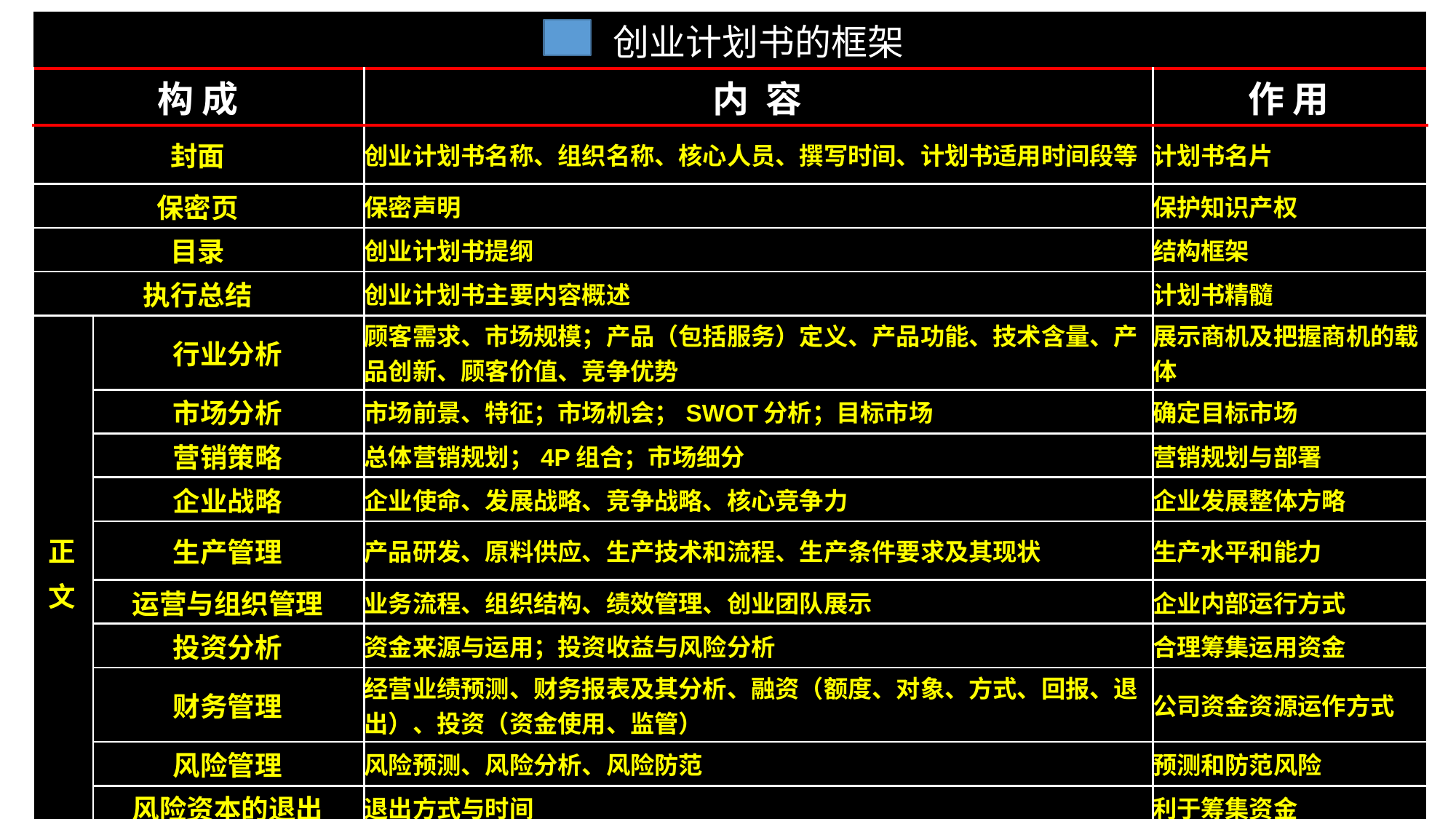

| 3 创业计划书的框架 |  |  |  |
| --- | --- | --- | --- |
| 构 成 |  | 内 容 | 作 用 |
| 封面 |  | 创业计划书名称、组织名称、核心人员、撰写时间、计划书适用时间段等 | 计划书名片 |
| 保密页 |  | 保密声明 | 保护知识产权 |
| 目录 |  | 创业计划书提纲 | 结构框架 |
| 执行总结 |  | 创业计划书主要内容概述 | 计划书精髓 |
| 正 文 | 行业分析 | 顾客需求、市场规模；产品（包括服务）定义、产品功能、技术含量、产品创新、顾客价值、竞争优势 | 展示商机及把握商机的载体 |
|  | 市场分析 | 市场前景、特征；市场机会；SWOT分析；目标市场 | 确定目标市场 |
|  | 营销策略 | 总体营销规划；4P组合；市场细分 | 营销规划与部署 |
|  | 企业战略 | 企业使命、发展战略、竞争战略、核心竞争力 | 企业发展整体方略 |
|  | 生产管理 | 产品研发、原料供应、生产技术和流程、生产条件要求及其现状 | 生产水平和能力 |
|  | 运营与组织管理 | 业务流程、组织结构、绩效管理、创业团队展示 | 企业内部运行方式 |
|  | 投资分析 | 资金来源与运用；投资收益与风险分析 | 合理筹集运用资金 |
|  | 财务管理 | 经营业绩预测、财务报表及其分析、融资（额度、对象、方式、回报、退出）、投资（资金使用、监管） | 公司资金资源运作方式 |
|  | 风险管理 | 风险预测、风险分析、风险防范 | 预测和防范风险 |
|  | 风险资本的退出 | 退出方式与时间 | 利于筹集资金 |
| 项目启动计划 |  | 人员安排、资金设备计划、时间计划、地点选择 | 创业启动安排 |
| 附录 |  | 数据资料、问卷样本及其他背景材料 | 提高可信度 |

#